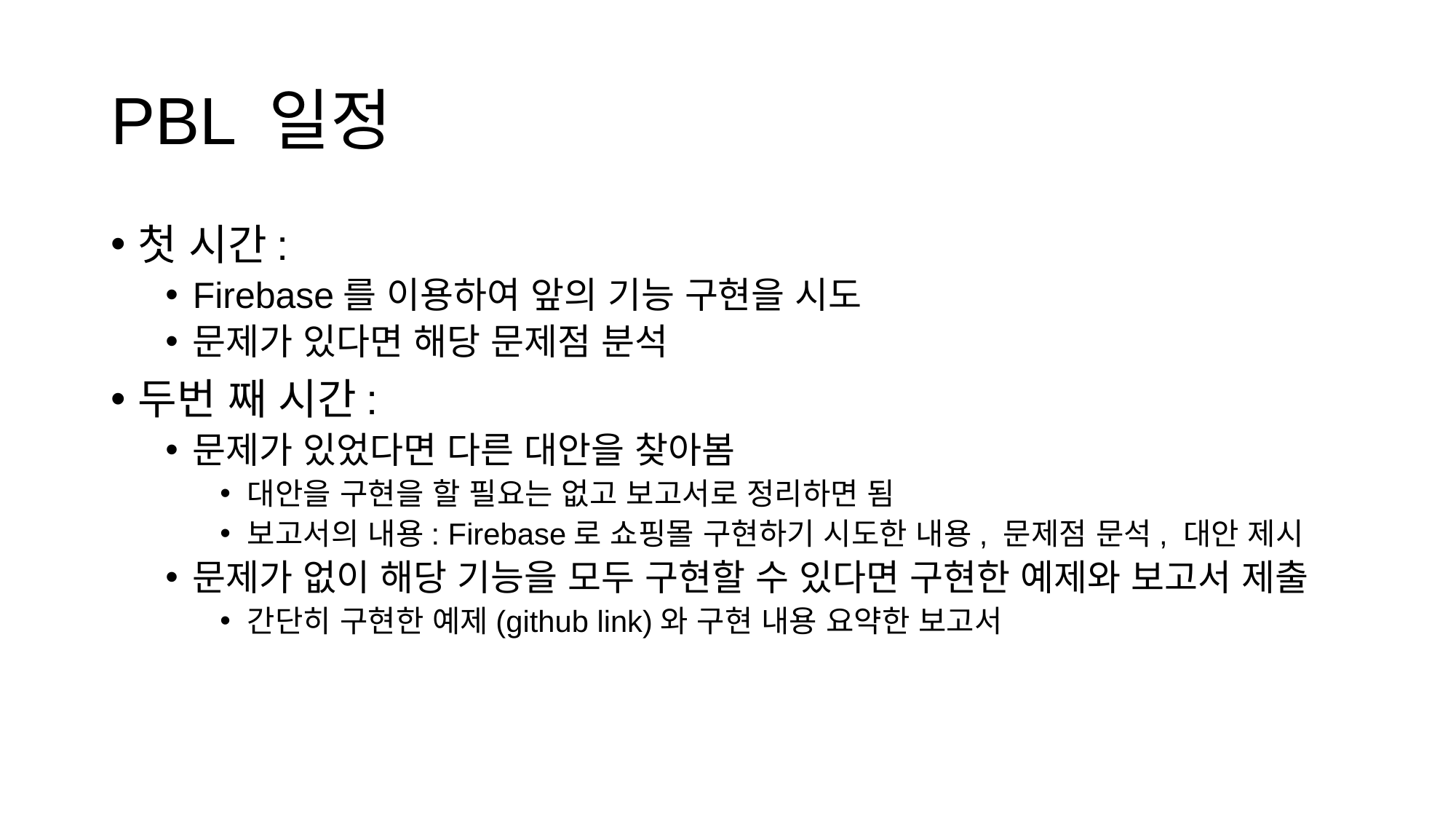

# PBL 일정
첫 시간:
Firebase를 이용하여 앞의 기능 구현을 시도
문제가 있다면 해당 문제점 분석
두번 째 시간:
문제가 있었다면 다른 대안을 찾아봄
대안을 구현을 할 필요는 없고 보고서로 정리하면 됨
보고서의 내용: Firebase로 쇼핑몰 구현하기 시도한 내용, 문제점 문석, 대안 제시
문제가 없이 해당 기능을 모두 구현할 수 있다면 구현한 예제와 보고서 제출
간단히 구현한 예제(github link)와 구현 내용 요약한 보고서